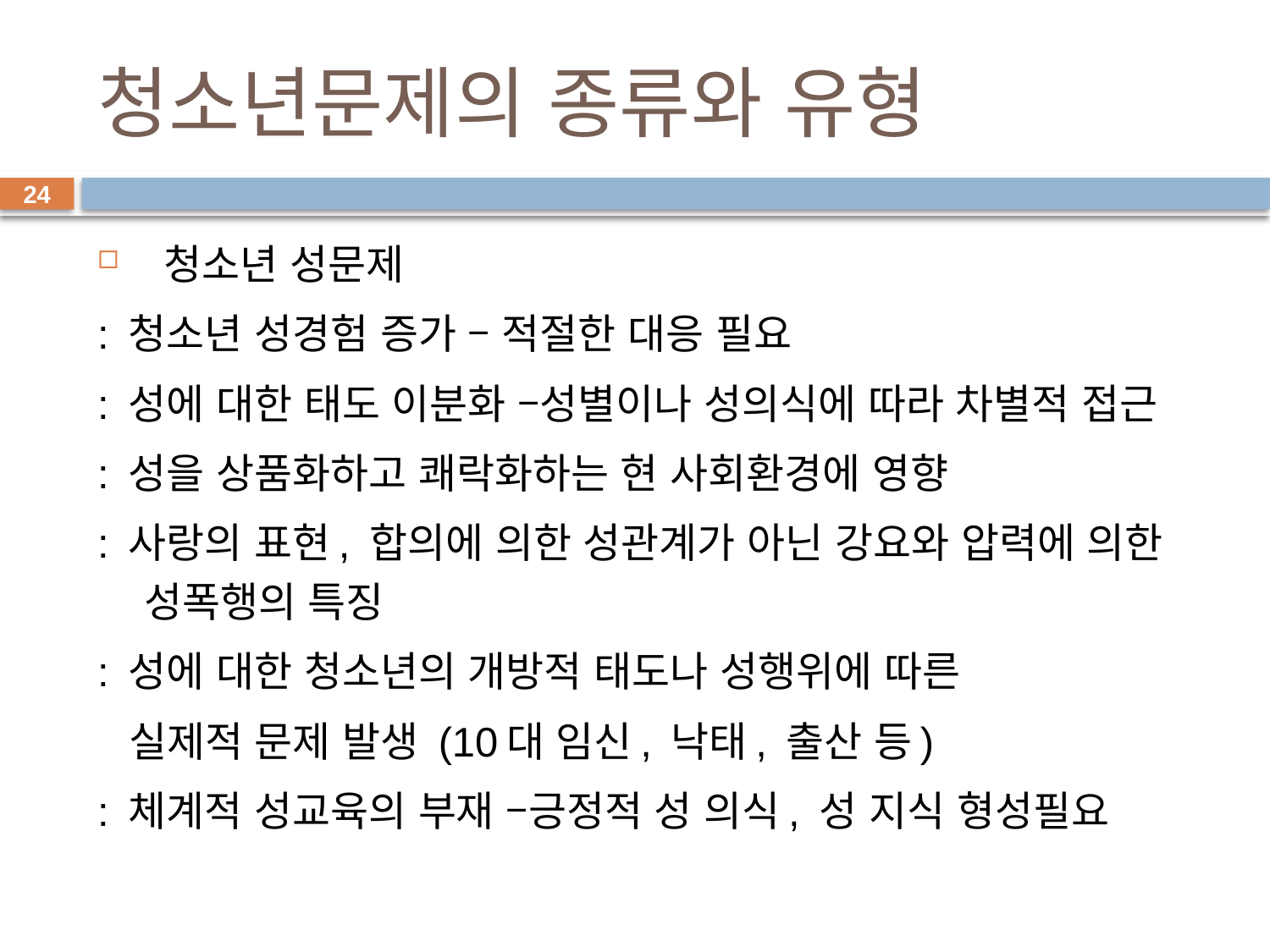

# 청소년문제의 종류와 유형
24
 청소년 성문제
: 청소년 성경험 증가 – 적절한 대응 필요
: 성에 대한 태도 이분화 –성별이나 성의식에 따라 차별적 접근
: 성을 상품화하고 쾌락화하는 현 사회환경에 영향
: 사랑의 표현, 합의에 의한 성관계가 아닌 강요와 압력에 의한 성폭행의 특징
: 성에 대한 청소년의 개방적 태도나 성행위에 따른
  실제적 문제 발생 (10대 임신, 낙태, 출산 등)
: 체계적 성교육의 부재 –긍정적 성 의식, 성 지식 형성필요